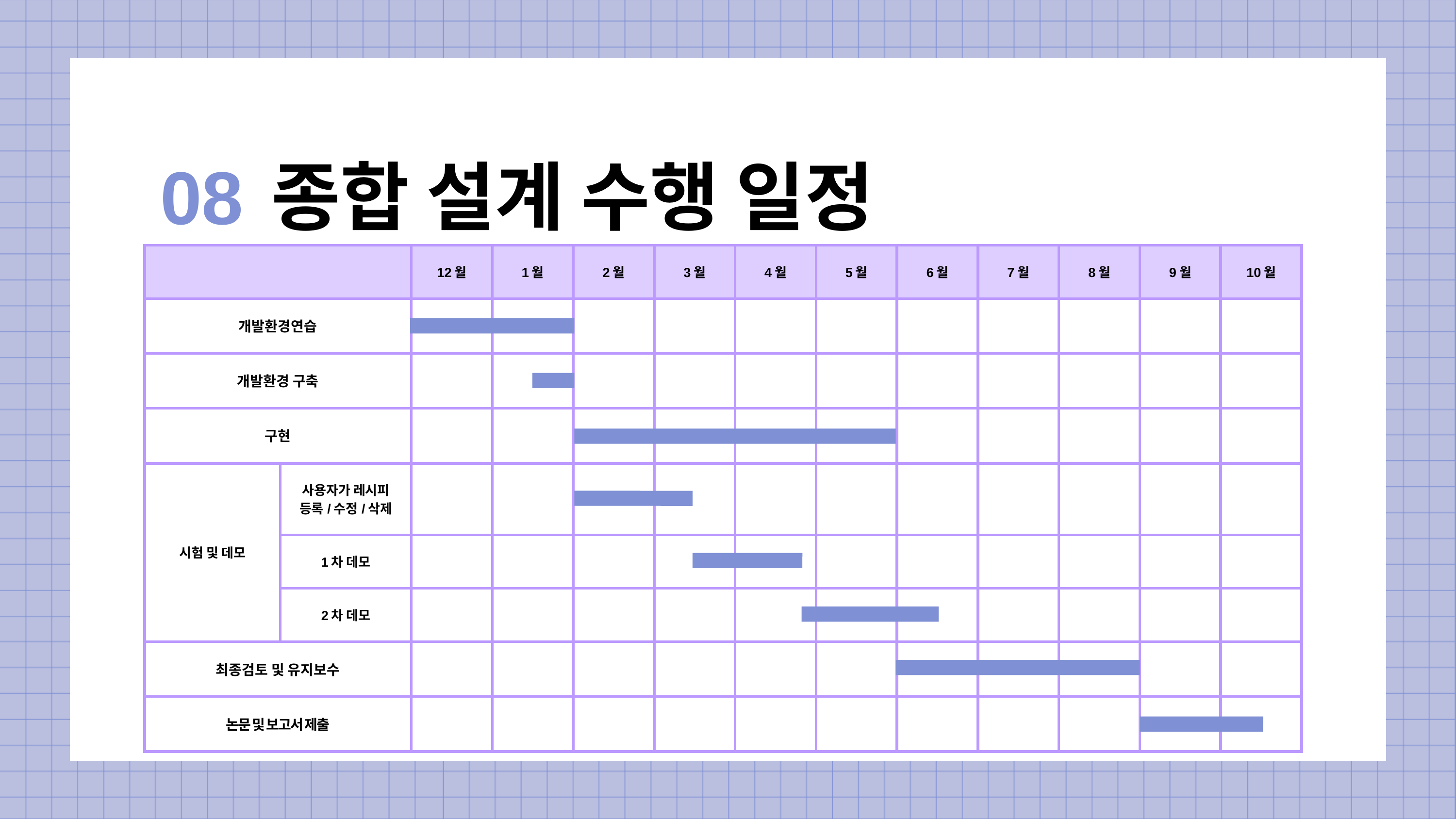

08
종합 설계 수행 일정
|  |  | 12월 | 1월 | 2월 | 3월 | 4월 | 5월 | 6월 | 7월 | 8월 | 9월 | 10월 |
| --- | --- | --- | --- | --- | --- | --- | --- | --- | --- | --- | --- | --- |
| 개발환경연습 | 개발환경연습 |  |  |  |  |  |  |  |  |  |  |  |
| 개발환경 구축 | 개발환경 구축 |  |  |  |  |  |  |  |  |  |  |  |
| 구현 | 구현 |  |  |  |  |  |  |  |  |  |  |  |
| 시험 및 데모 | 사용자가 레시피 등록/수정/삭제 |  |  |  |  |  |  |  |  |  |  |  |
| 시험 및 데모 | 1차 데모 |  |  |  |  |  |  |  |  |  |  |  |
| 시험 및 데모 | 2차 데모 |  |  |  |  |  |  |  |  |  |  |  |
| 최종검토 및 유지보수 | 최종검토 및 유지보수 |  |  |  |  |  |  |  |  |  |  |  |
| 논문 및 보고서 제출 | 논문 및 보고서 제출 |  |  |  |  |  |  |  |  |  |  |  |